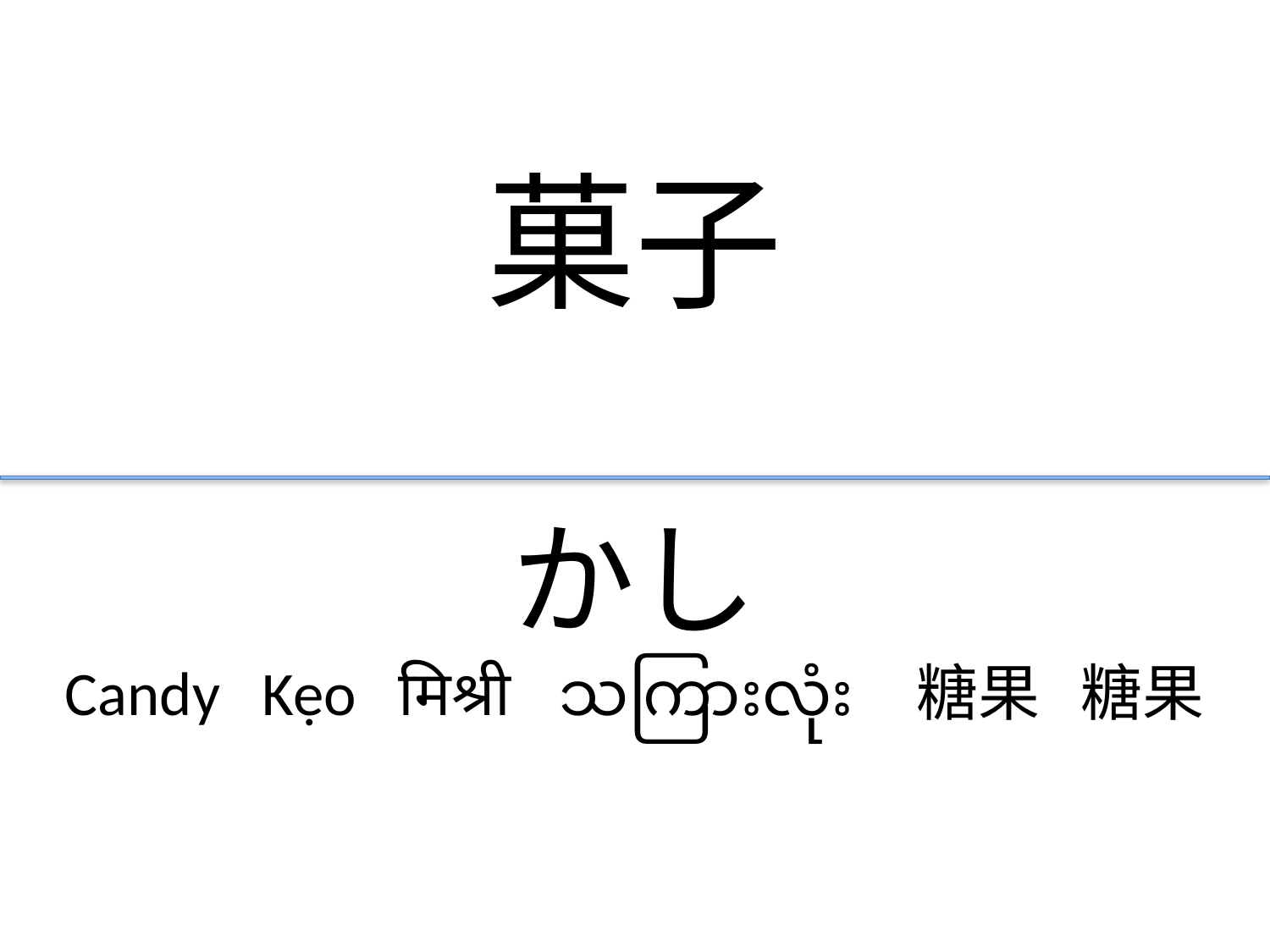

菓子

かし
Candy   Kẹo   मिश्री   သကြားလုံး   糖果   糖果